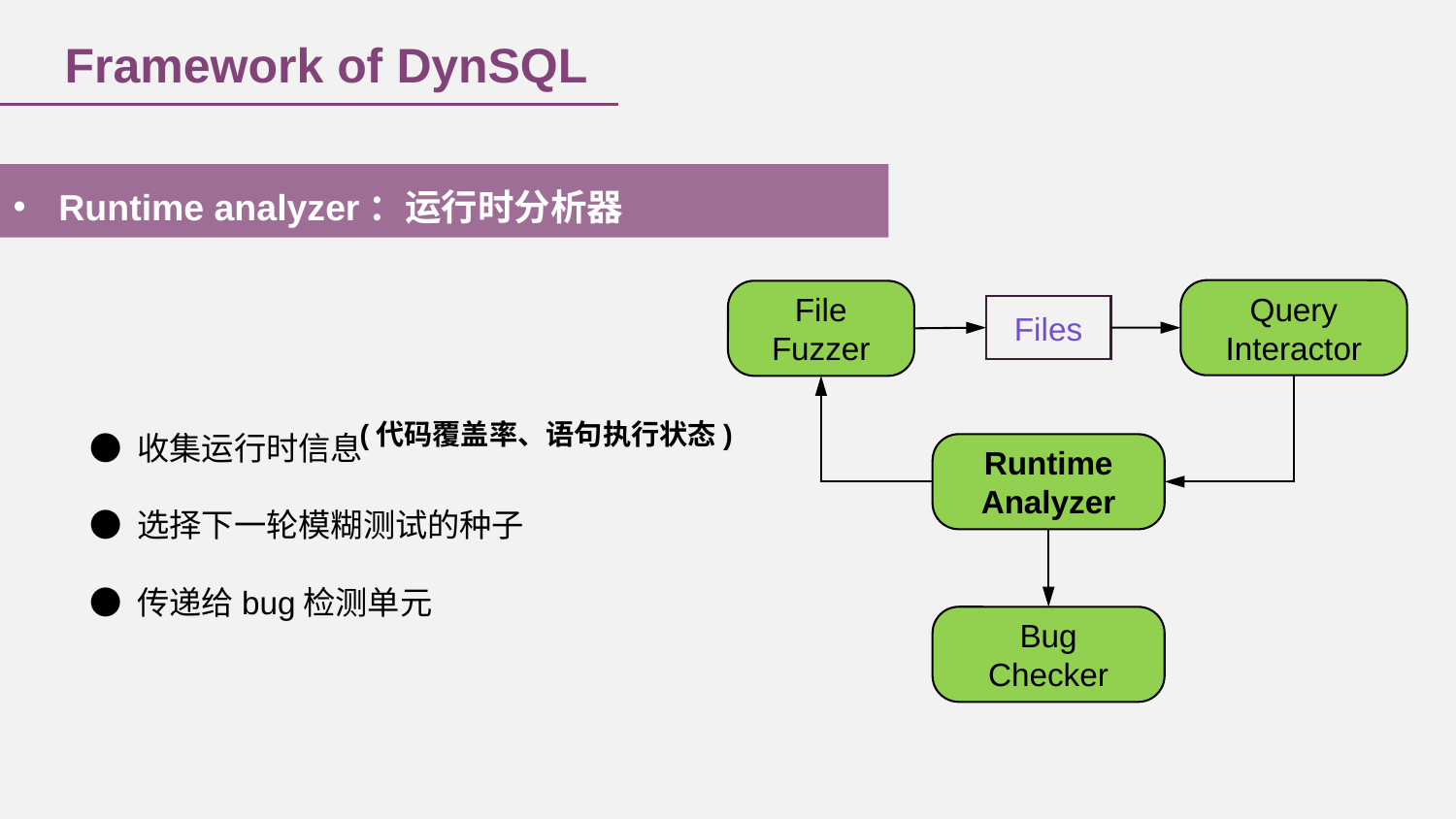

Framework of DynSQL
Runtime analyzer：运行时分析器
Query
Interactor
File
Fuzzer
Files
● 收集运行时信息
● 选择下一轮模糊测试的种子
● 传递给bug检测单元
(代码覆盖率、语句执行状态)

Runtime
Analyzer
Bug
Checker